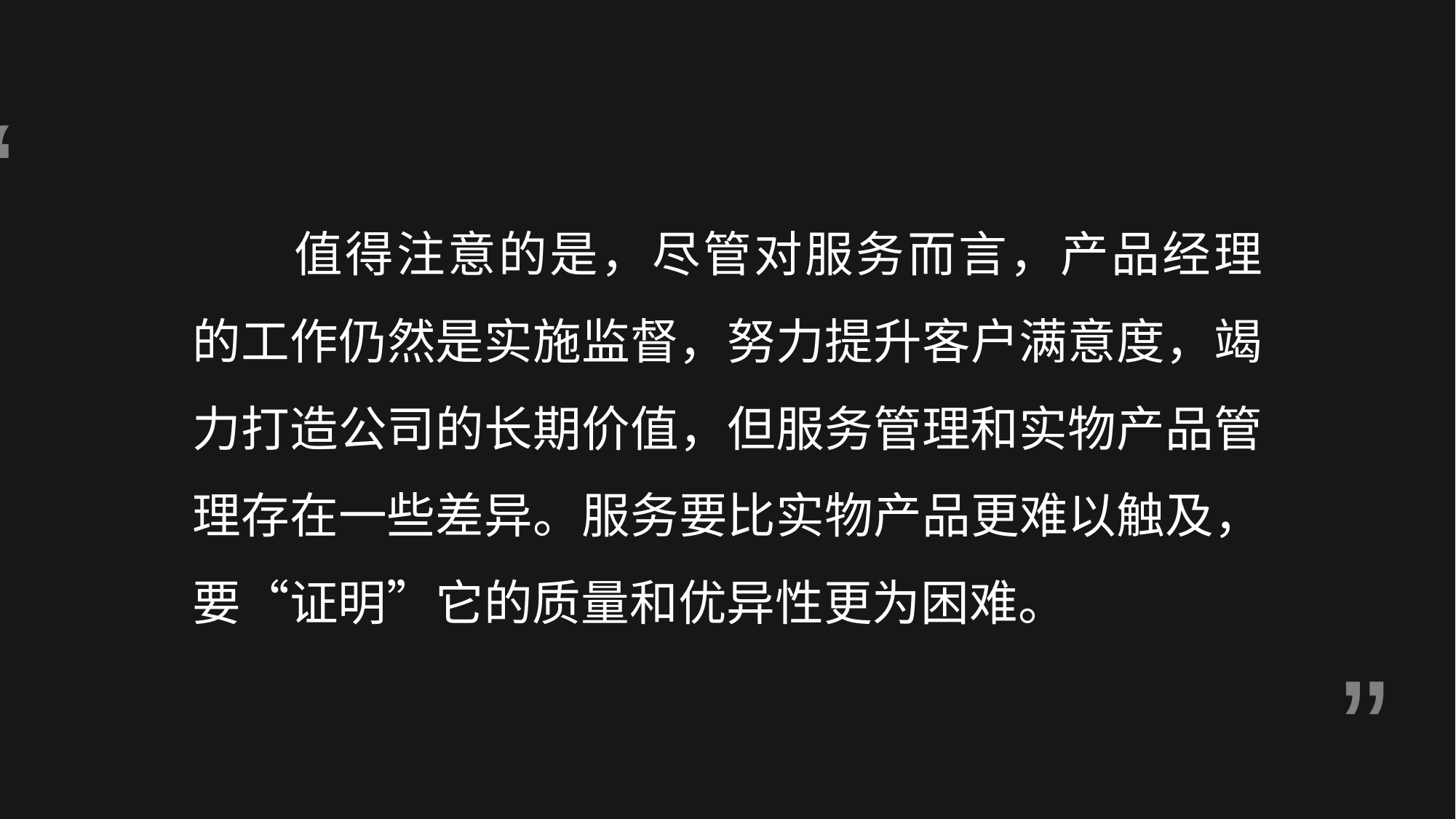

“
值得注意的是，尽管对服务而言，产品经理的工作仍然是实施监督，努力提升客户满意度，竭力打造公司的长期价值，但服务管理和实物产品管理存在一些差异。服务要比实物产品更难以触及，要“证明”它的质量和优异性更为困难。
”